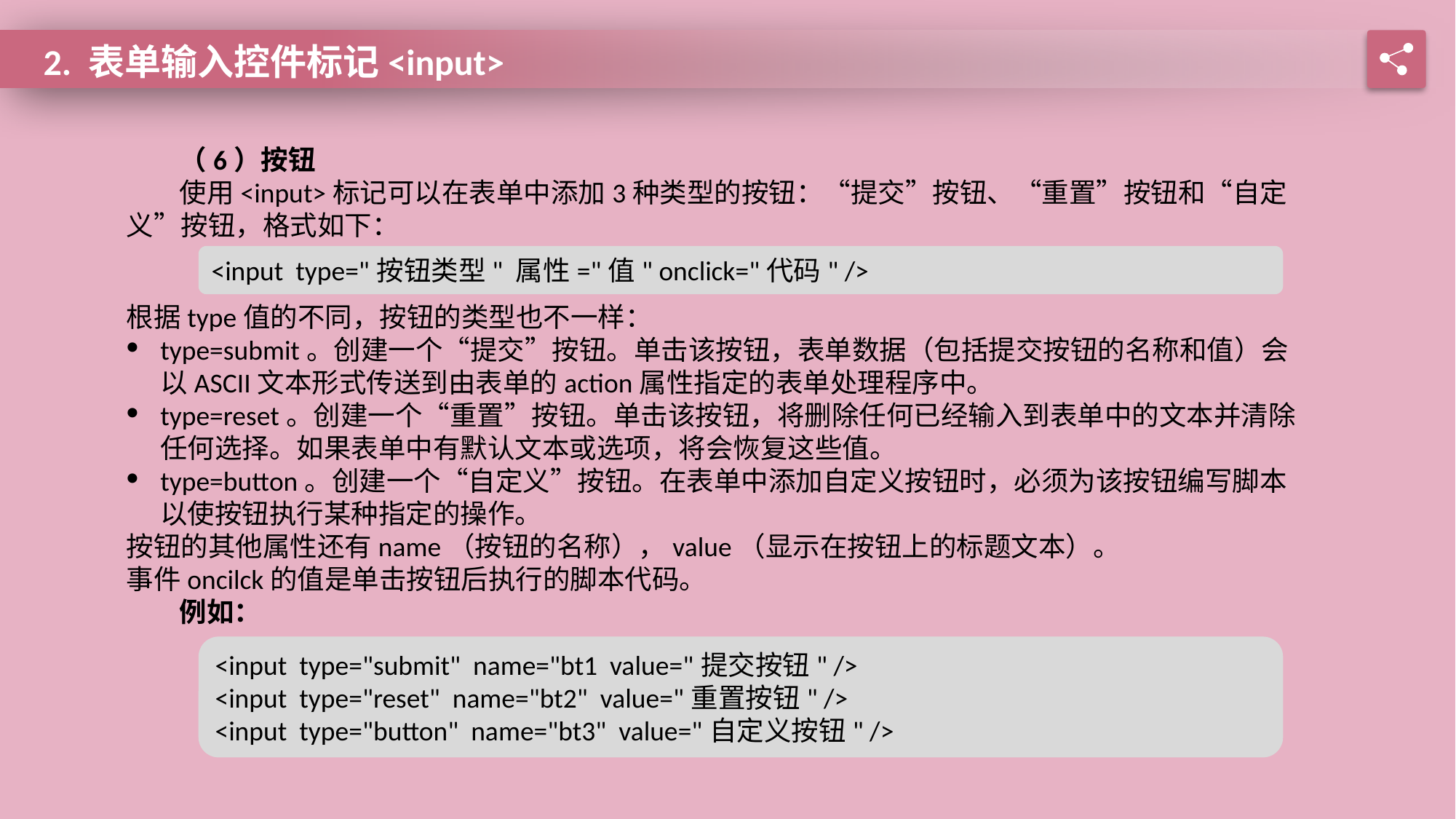

2. 表单输入控件标记<input>
（6）按钮
使用<input>标记可以在表单中添加3种类型的按钮：“提交”按钮、“重置”按钮和“自定义”按钮，格式如下：
<input  type="按钮类型" 属性="值" onclick="代码" />
根据type值的不同，按钮的类型也不一样：
type=submit。创建一个“提交”按钮。单击该按钮，表单数据（包括提交按钮的名称和值）会以ASCII文本形式传送到由表单的action属性指定的表单处理程序中。
type=reset。创建一个“重置”按钮。单击该按钮，将删除任何已经输入到表单中的文本并清除任何选择。如果表单中有默认文本或选项，将会恢复这些值。
type=button。创建一个“自定义”按钮。在表单中添加自定义按钮时，必须为该按钮编写脚本以使按钮执行某种指定的操作。
按钮的其他属性还有name（按钮的名称），value（显示在按钮上的标题文本）。
事件oncilck的值是单击按钮后执行的脚本代码。
例如：
<input  type="submit"  name="bt1  value="提交按钮" />
<input  type="reset"  name="bt2"  value="重置按钮" />
<input  type="button"  name="bt3"  value="自定义按钮" />